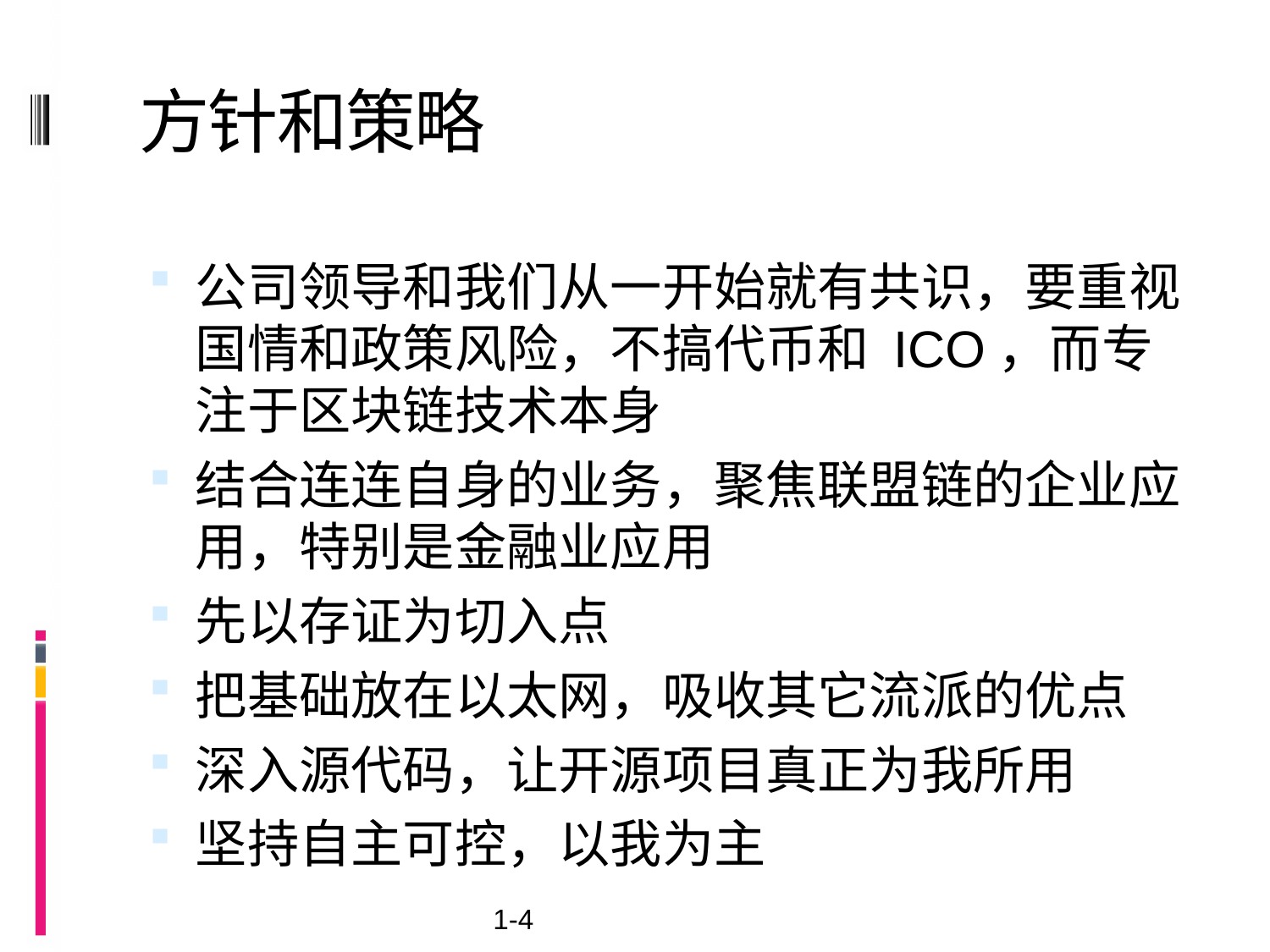

# 方针和策略
公司领导和我们从一开始就有共识，要重视国情和政策风险，不搞代币和 ICO，而专注于区块链技术本身
结合连连自身的业务，聚焦联盟链的企业应用，特别是金融业应用
先以存证为切入点
把基础放在以太网，吸收其它流派的优点
深入源代码，让开源项目真正为我所用
坚持自主可控，以我为主
1-4
4